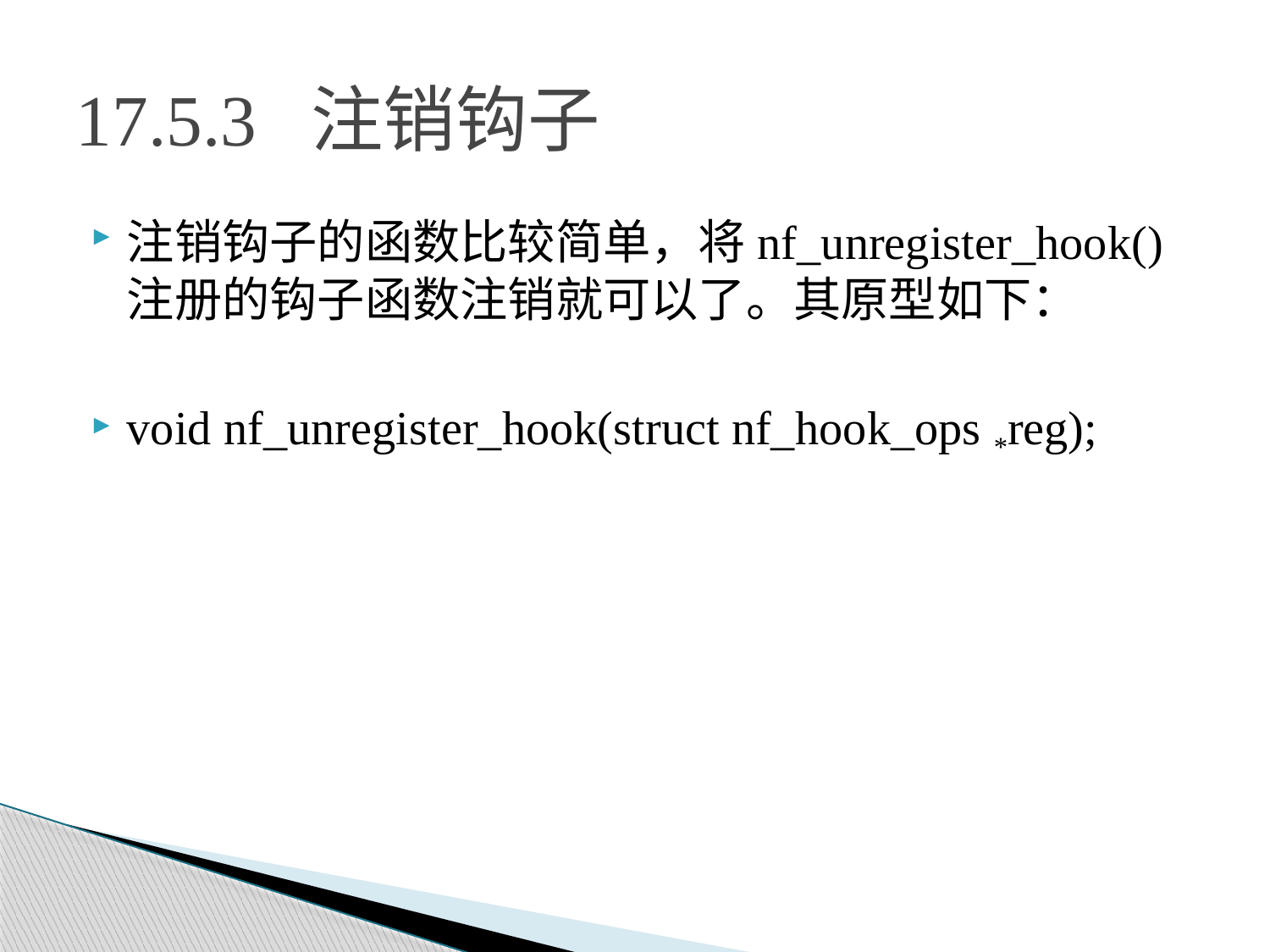

# 17.5.3  注销钩子
注销钩子的函数比较简单，将nf_unregister_hook()注册的钩子函数注销就可以了。其原型如下：

void nf_unregister_hook(struct nf_hook_ops *reg);